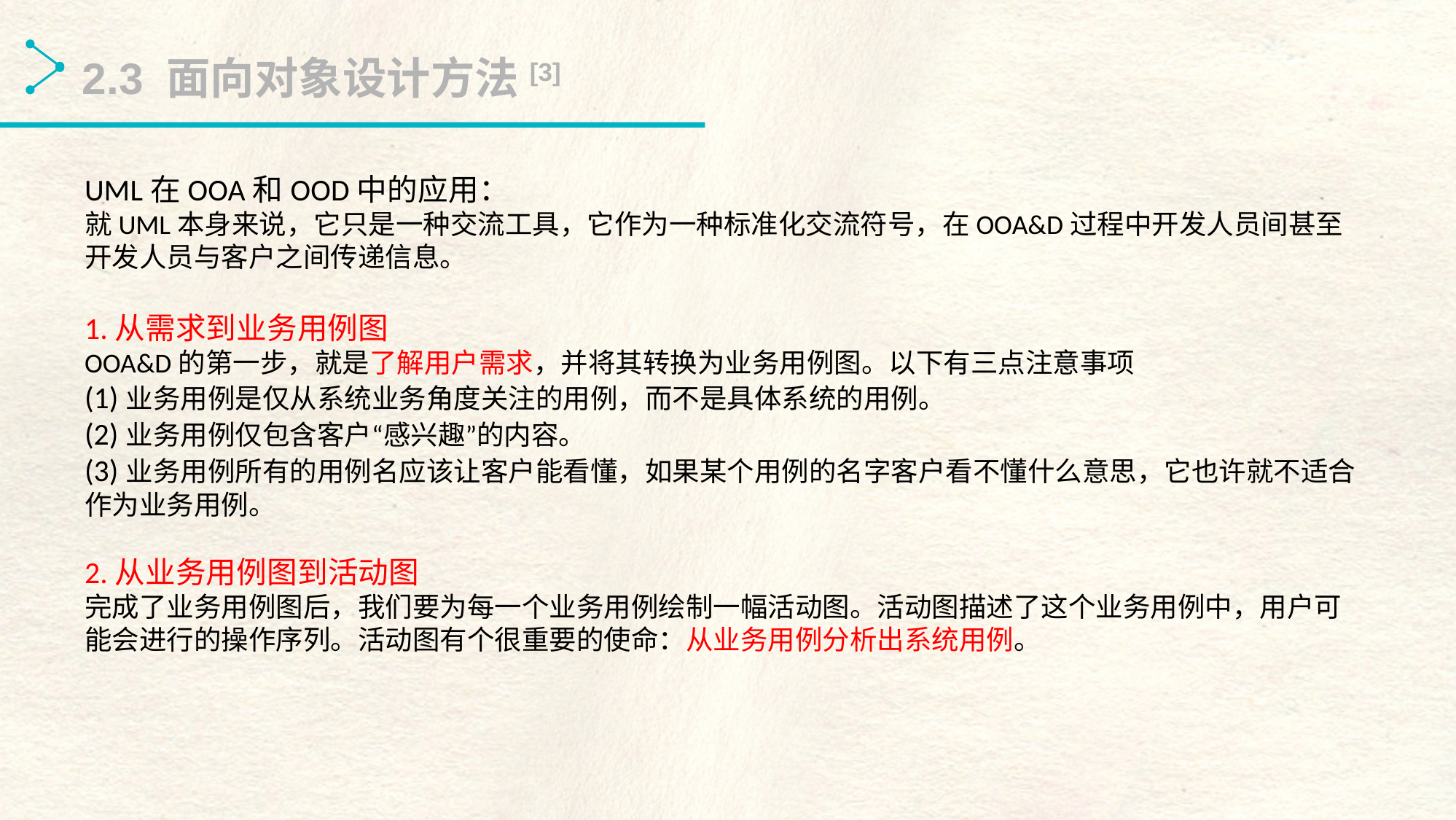

2.3 面向对象设计方法[3]

UML在OOA和OOD中的应用：
就UML本身来说，它只是一种交流工具，它作为一种标准化交流符号，在OOA&D过程中开发人员间甚至开发人员与客户之间传递信息。

1.从需求到业务用例图
OOA&D的第一步，就是了解用户需求，并将其转换为业务用例图。以下有三点注意事项
(1)业务用例是仅从系统业务角度关注的用例，而不是具体系统的用例。
(2)业务用例仅包含客户“感兴趣”的内容。
(3)业务用例所有的用例名应该让客户能看懂，如果某个用例的名字客户看不懂什么意思，它也许就不适合作为业务用例。

2.从业务用例图到活动图
完成了业务用例图后，我们要为每一个业务用例绘制一幅活动图。活动图描述了这个业务用例中，用户可能会进行的操作序列。活动图有个很重要的使命：从业务用例分析出系统用例。